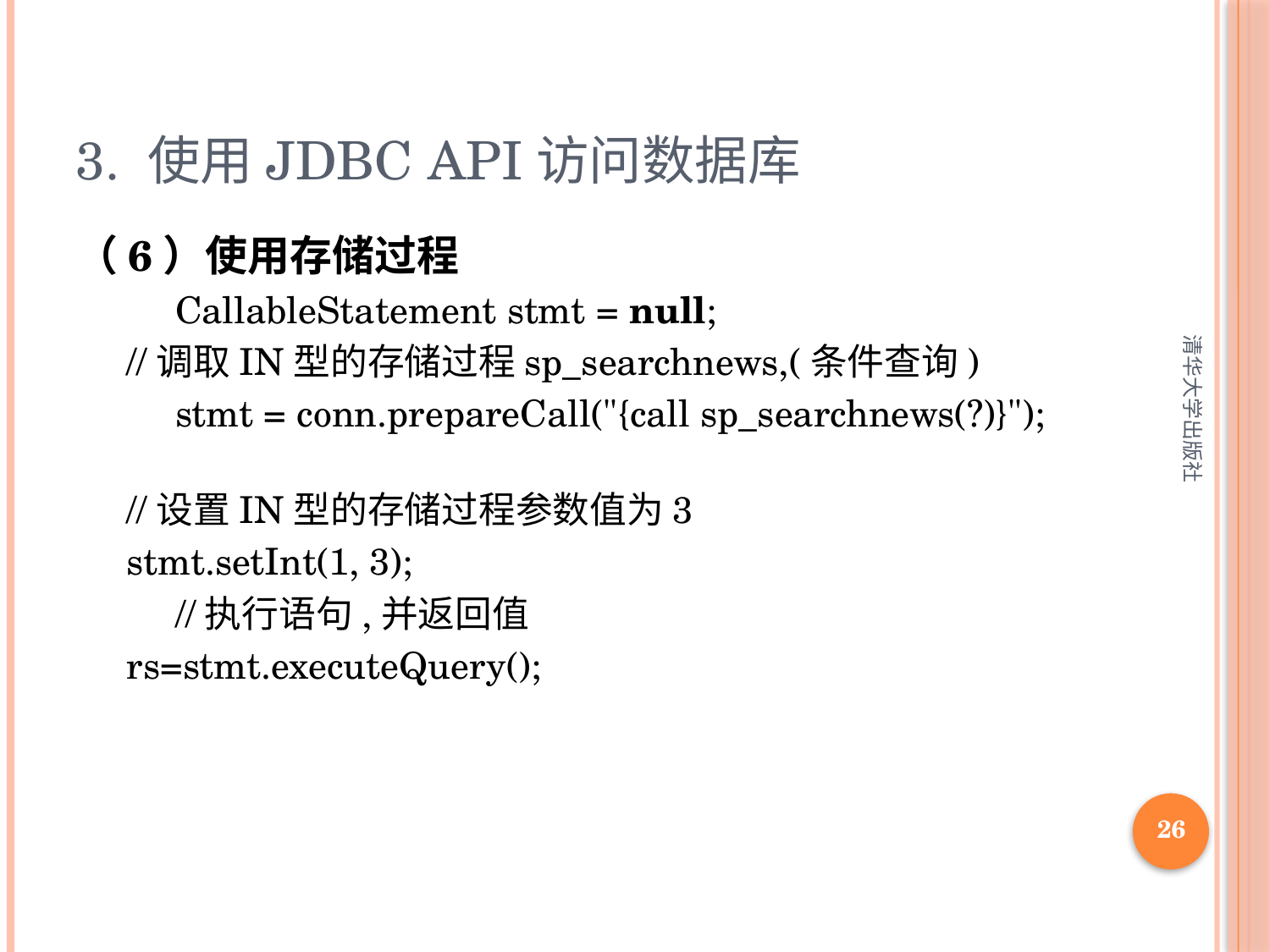

# 3. 使用JDBC API访问数据库
（6）使用存储过程
	 CallableStatement stmt = null;
//调取IN型的存储过程sp_searchnews,(条件查询)
	 stmt = conn.prepareCall("{call sp_searchnews(?)}");
//设置IN型的存储过程参数值为3
stmt.setInt(1, 3);
	 //执行语句,并返回值
rs=stmt.executeQuery();
清华大学出版社
26